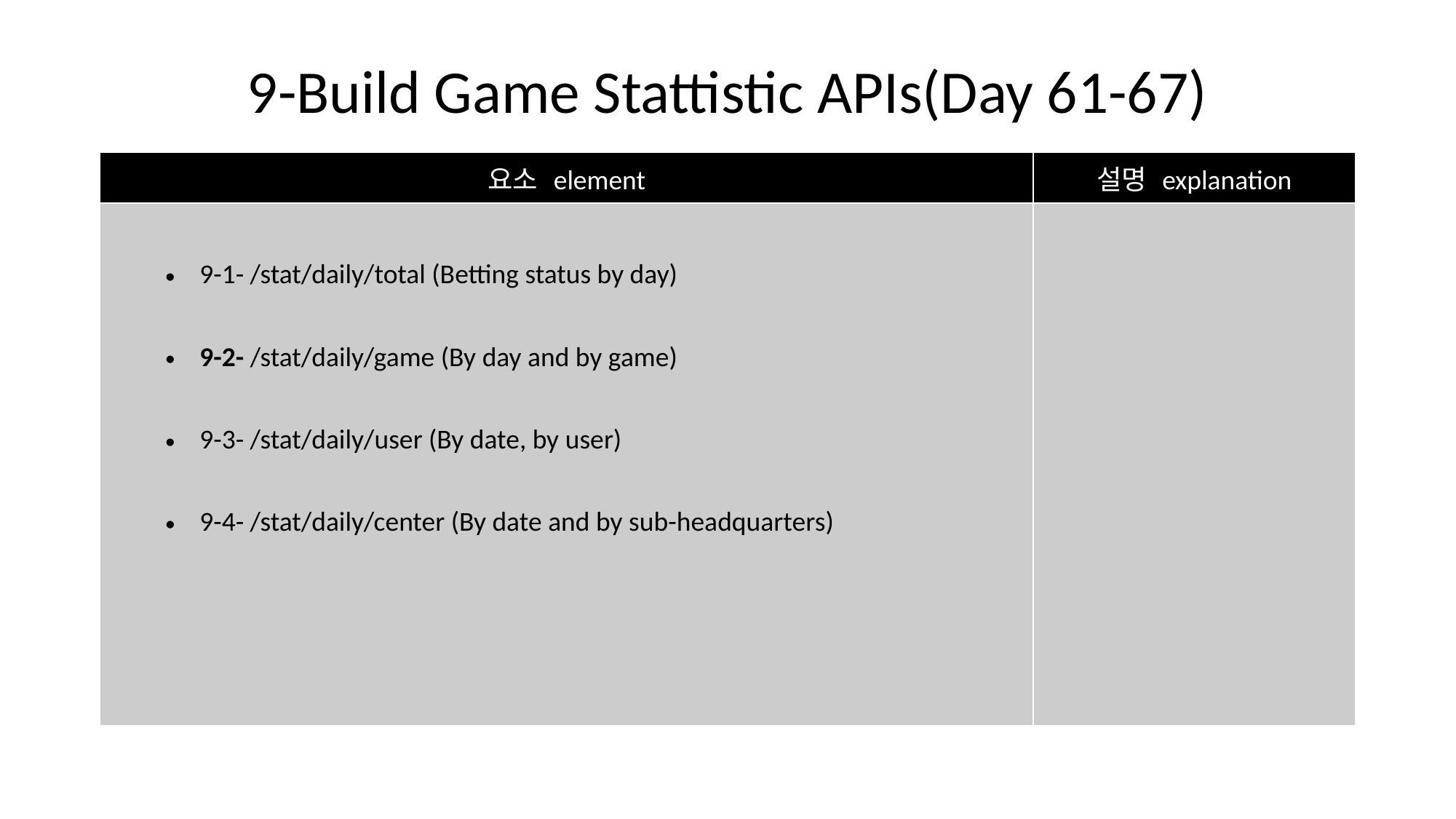

# 9-Build Game Stattistic APIs(Day 61-67)
| 요소 element | 설명 explanation |
| --- | --- |
| 9-1- /stat/daily/total (Betting status by day) 9-2- /stat/daily/game (By day and by game) 9-3- /stat/daily/user (By date, by user) 9-4- /stat/daily/center (By date and by sub-headquarters) |  |